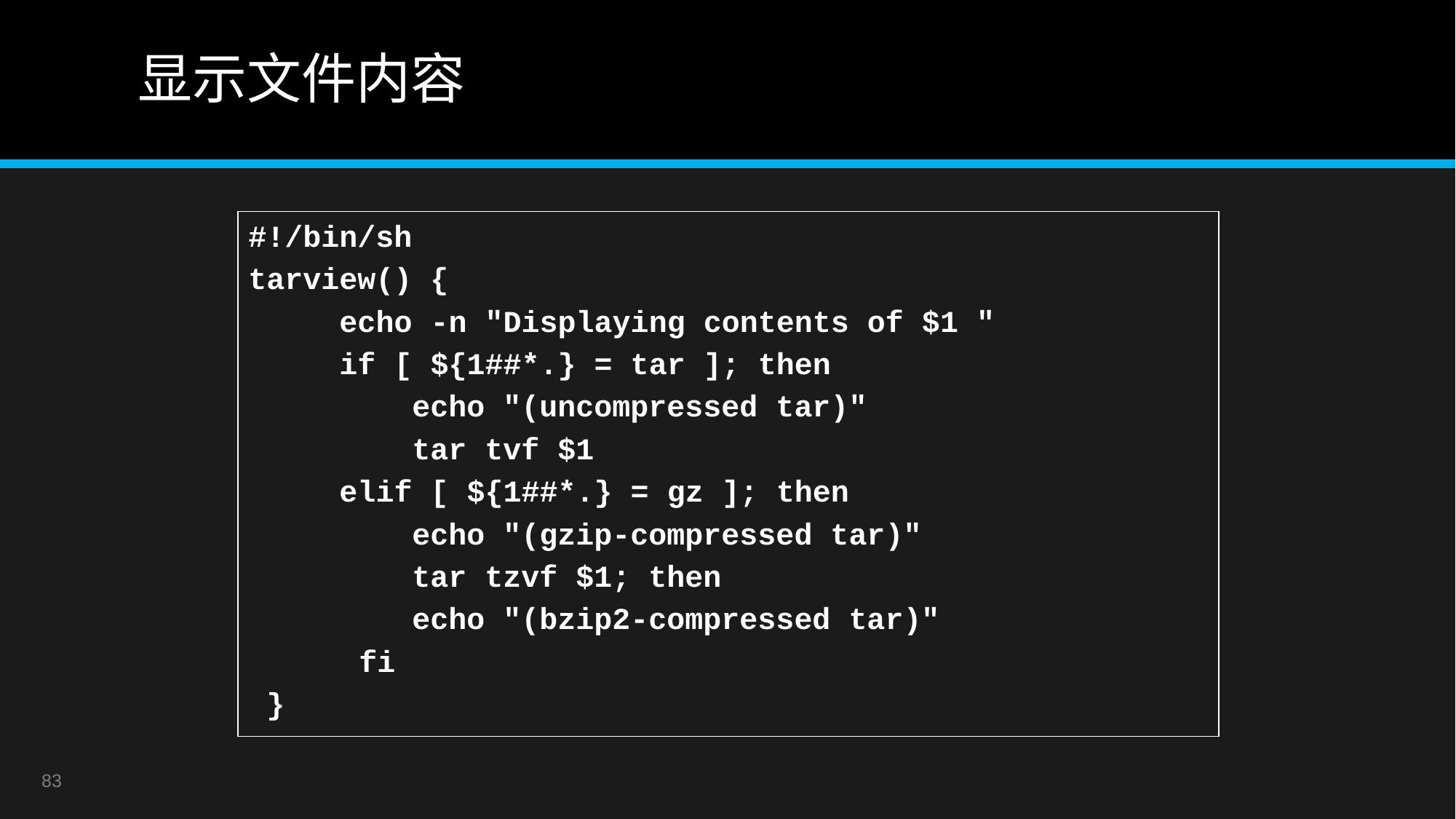

# 显示文件内容
#!/bin/sh
tarview() {
     echo -n "Displaying contents of $1 "
     if [ ${1##*.} = tar ]; then
         echo "(uncompressed tar)"
         tar tvf $1
     elif [ ${1##*.} = gz ]; then
         echo "(gzip-compressed tar)"
         tar tzvf $1; then
         echo "(bzip2-compressed tar)"
		fi
 }
83